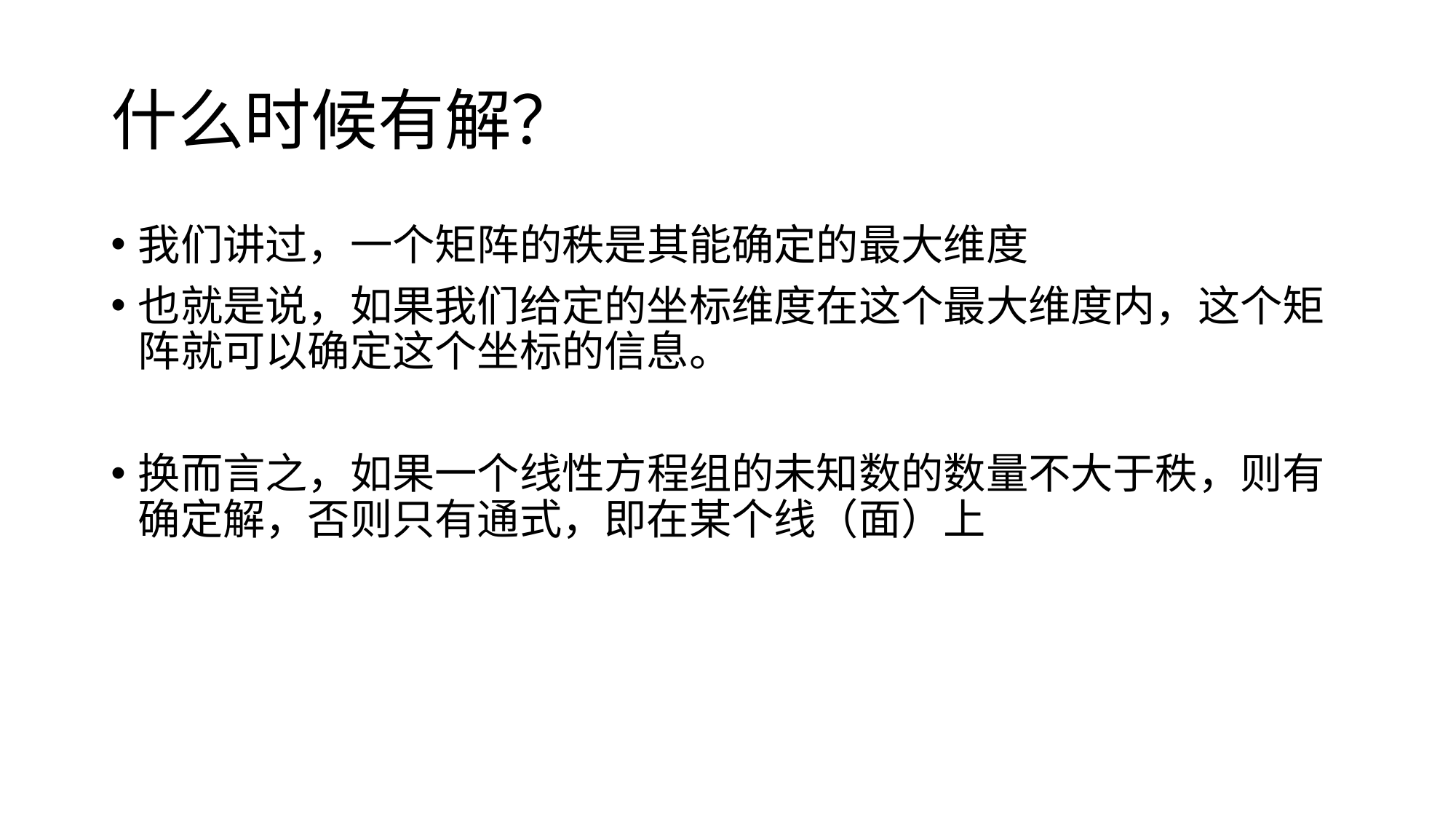

# 什么时候有解？
我们讲过，一个矩阵的秩是其能确定的最大维度
也就是说，如果我们给定的坐标维度在这个最大维度内，这个矩阵就可以确定这个坐标的信息。

换而言之，如果一个线性方程组的未知数的数量不大于秩，则有确定解，否则只有通式，即在某个线（面）上